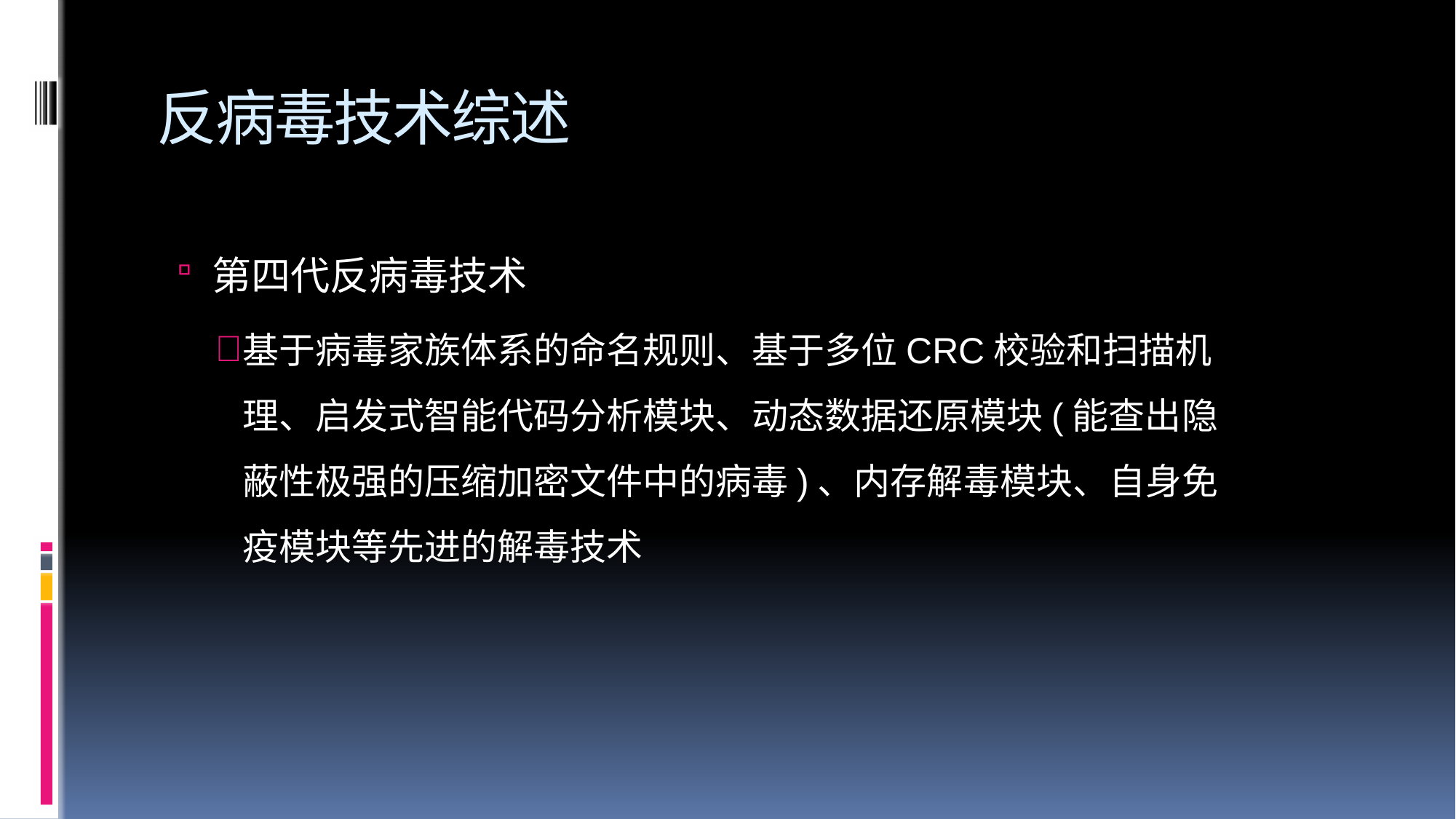

# 反病毒技术综述
第四代反病毒技术
基于病毒家族体系的命名规则、基于多位CRC校验和扫描机理、启发式智能代码分析模块、动态数据还原模块(能查出隐蔽性极强的压缩加密文件中的病毒)、内存解毒模块、自身免疫模块等先进的解毒技术